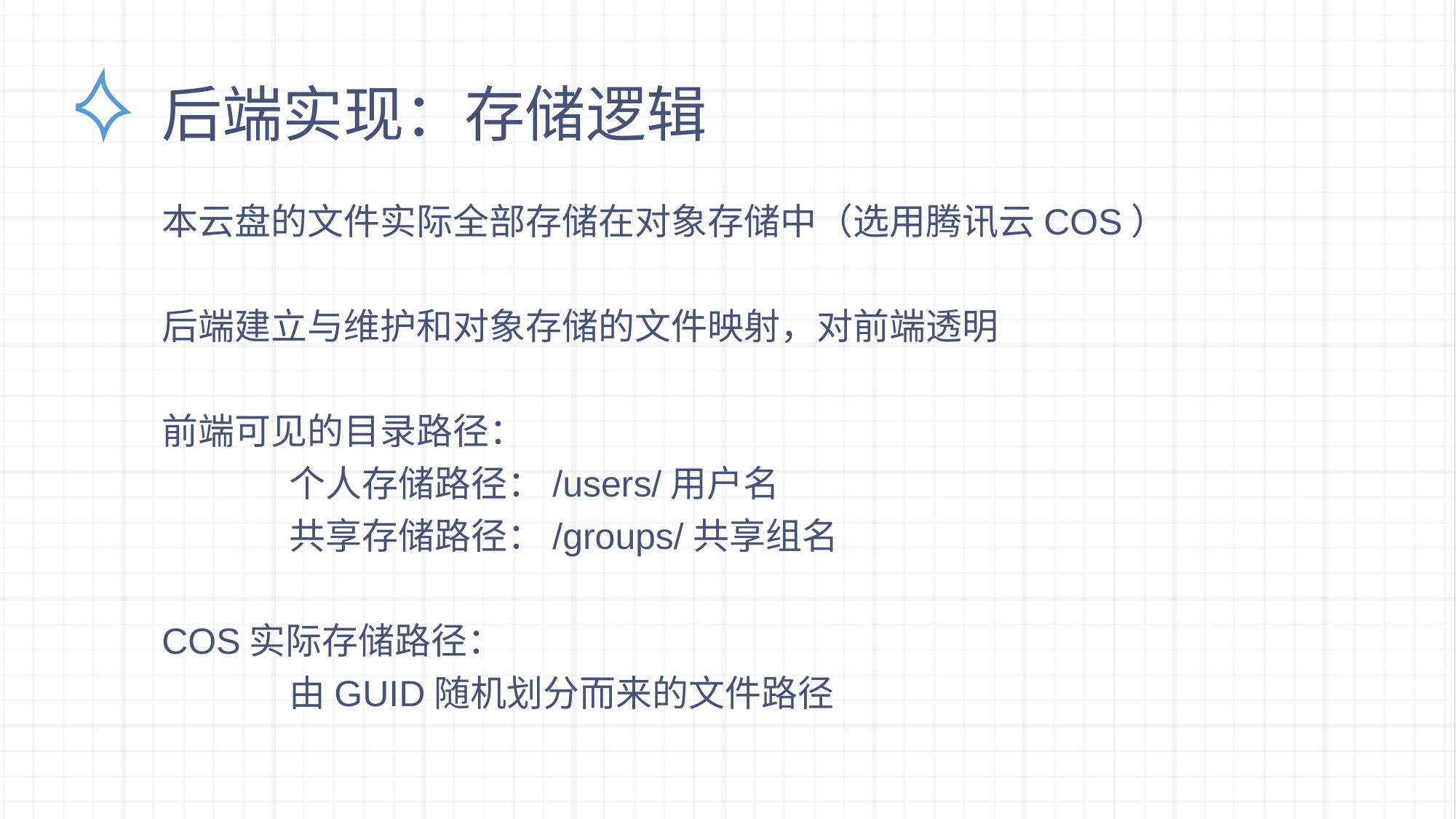

后端实现：存储逻辑

本云盘的文件实际全部存储在对象存储中（选用腾讯云COS）

后端建立与维护和对象存储的文件映射，对前端透明

前端可见的目录路径：
	个人存储路径：/users/用户名
	共享存储路径：/groups/共享组名

COS实际存储路径：
	由GUID随机划分而来的文件路径